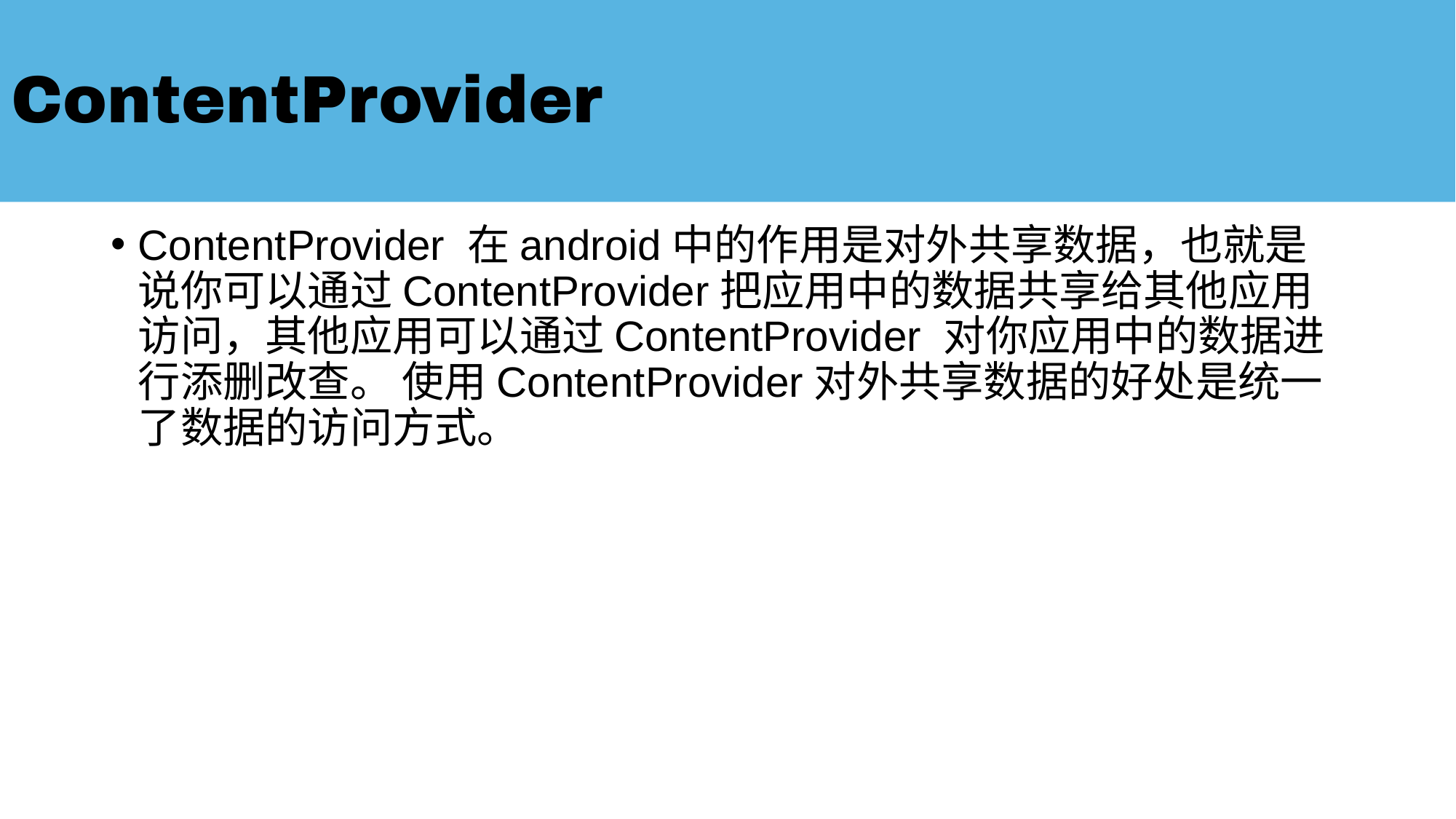

# ContentProvider
ContentProvider 在android中的作用是对外共享数据，也就是说你可以通过ContentProvider把应用中的数据共享给其他应用访问，其他应用可以通过ContentProvider 对你应用中的数据进行添删改查。 使用ContentProvider对外共享数据的好处是统一了数据的访问方式。